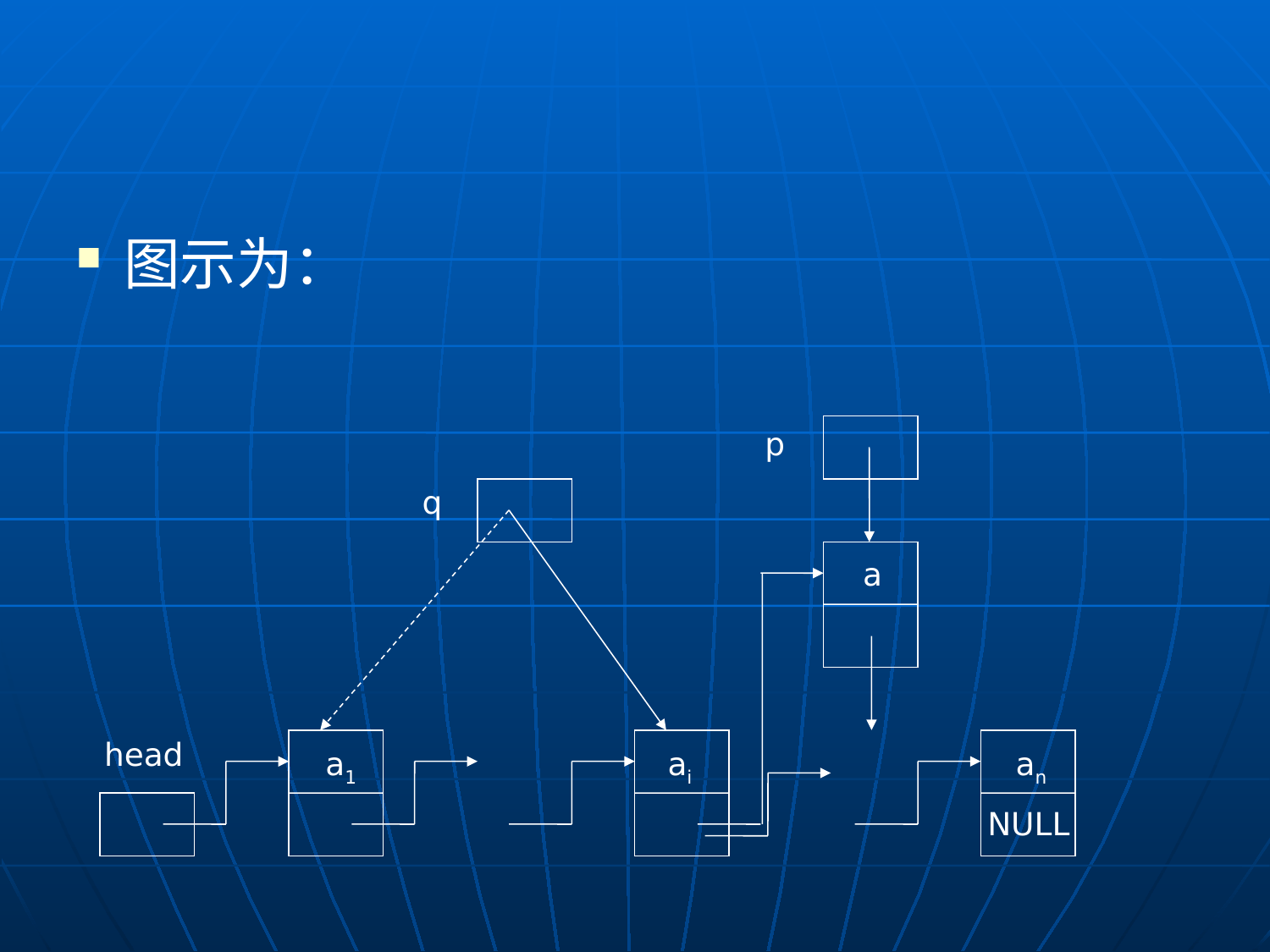

#
图示为：

p

q

a

head

a1
ai
an

NULL